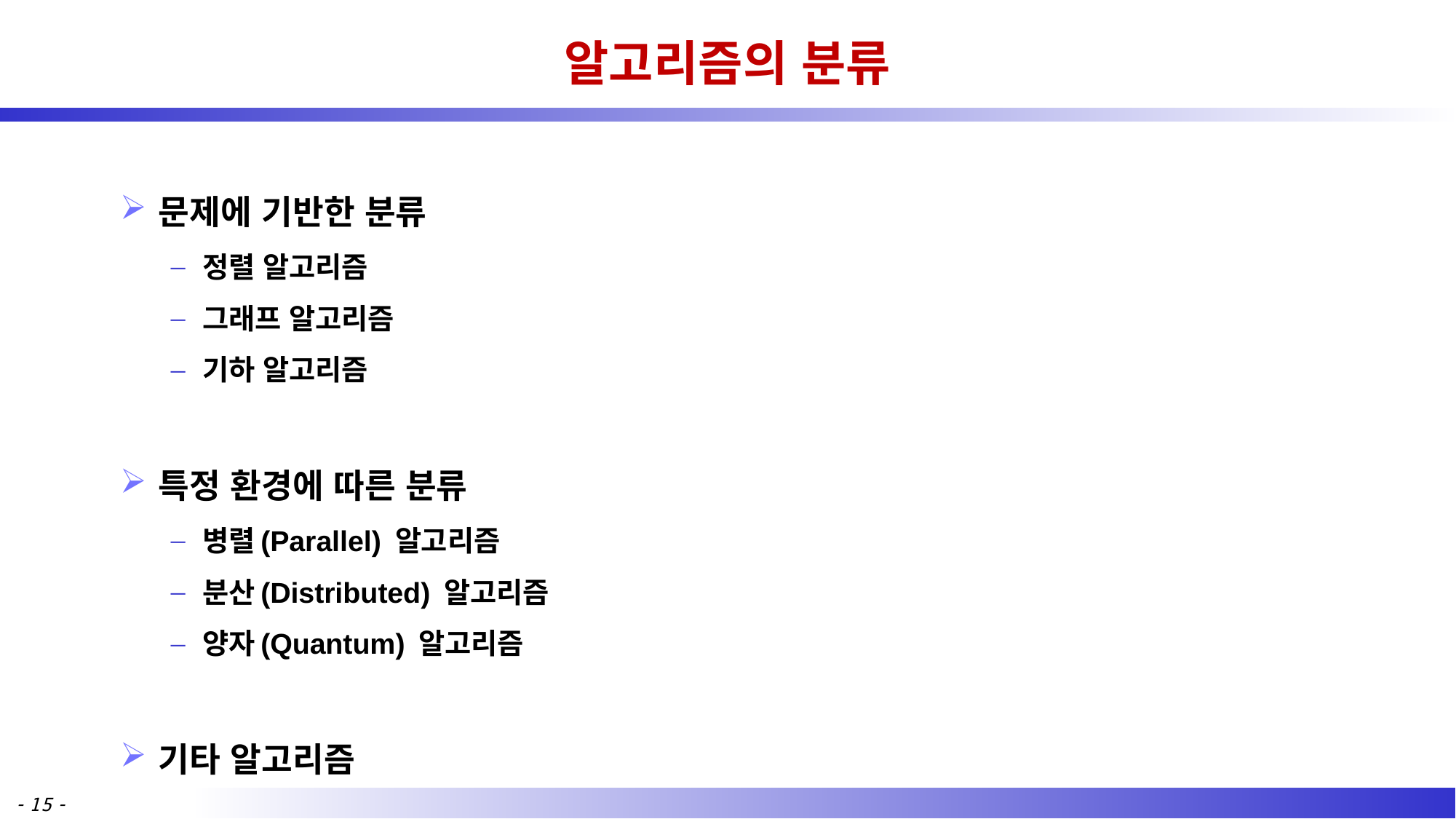

# 알고리즘의 분류
문제에 기반한 분류
정렬 알고리즘
그래프 알고리즘
기하 알고리즘

특정 환경에 따른 분류
병렬(Parallel) 알고리즘
분산(Distributed) 알고리즘
양자(Quantum) 알고리즘

기타 알고리즘

- 15 -